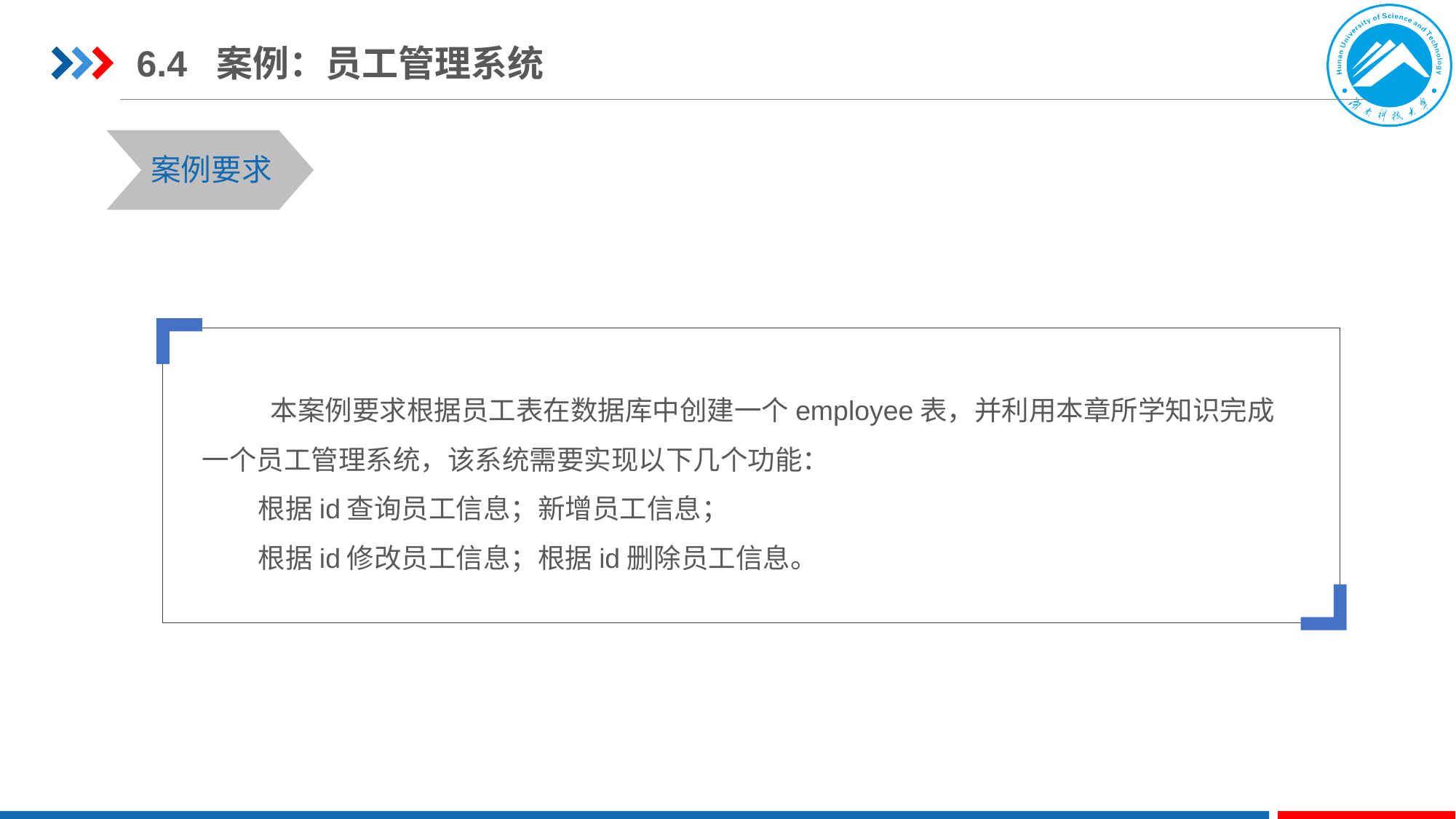

6.4  案例：员工管理系统

案例要求

          本案例要求根据员工表在数据库中创建一个employee表，并利用本章所学知识完成一个员工管理系统，该系统需要实现以下几个功能：
        根据id查询员工信息；新增员工信息；
        根据id修改员工信息；根据id删除员工信息。